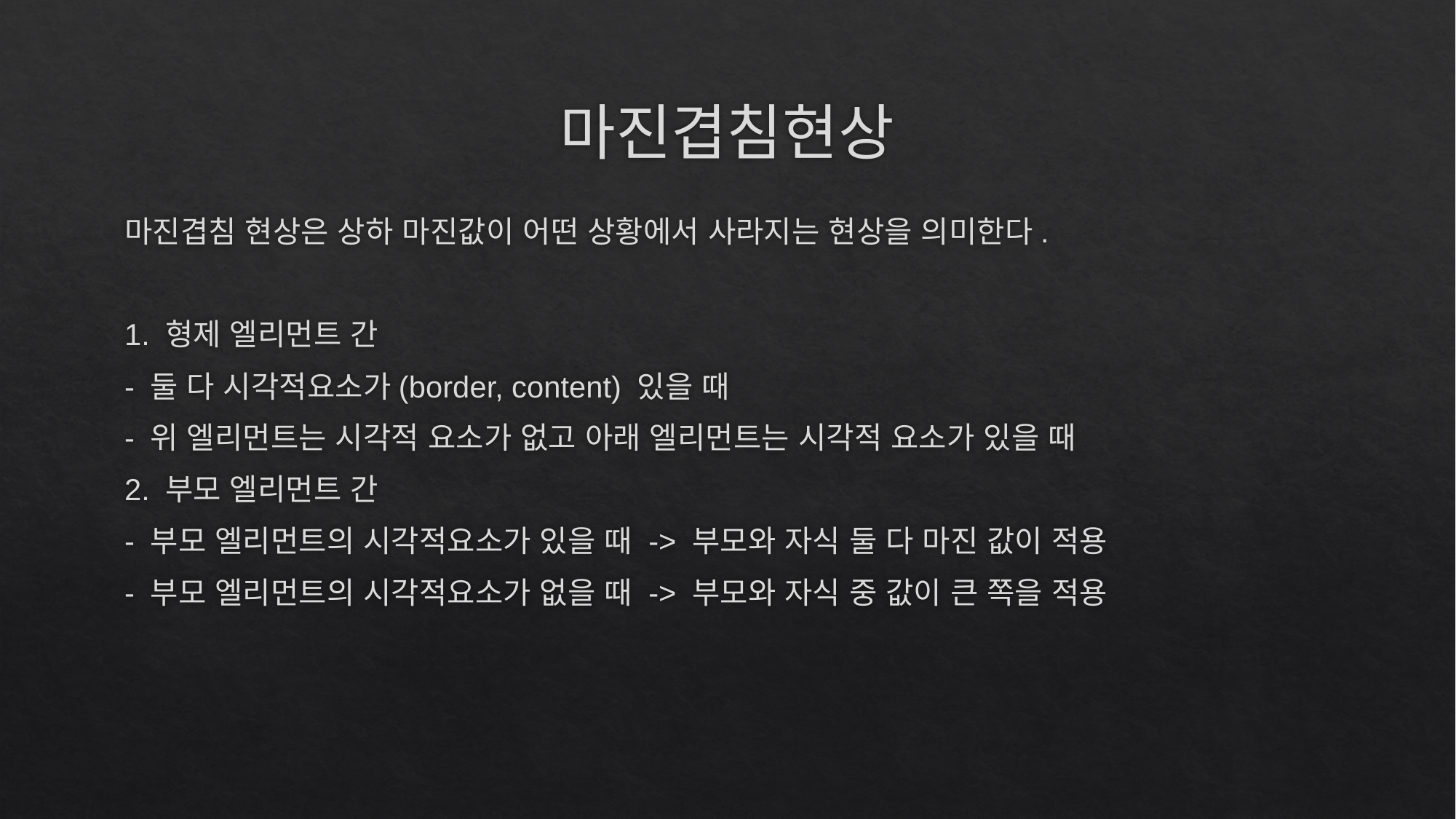

# 마진겹침현상
마진겹침 현상은 상하 마진값이 어떤 상황에서 사라지는 현상을 의미한다.

1. 형제 엘리먼트 간
- 둘 다 시각적요소가(border, content) 있을 때
- 위 엘리먼트는 시각적 요소가 없고 아래 엘리먼트는 시각적 요소가 있을 때
2. 부모 엘리먼트 간
- 부모 엘리먼트의 시각적요소가 있을 때 -> 부모와 자식 둘 다 마진 값이 적용
- 부모 엘리먼트의 시각적요소가 없을 때 -> 부모와 자식 중 값이 큰 쪽을 적용